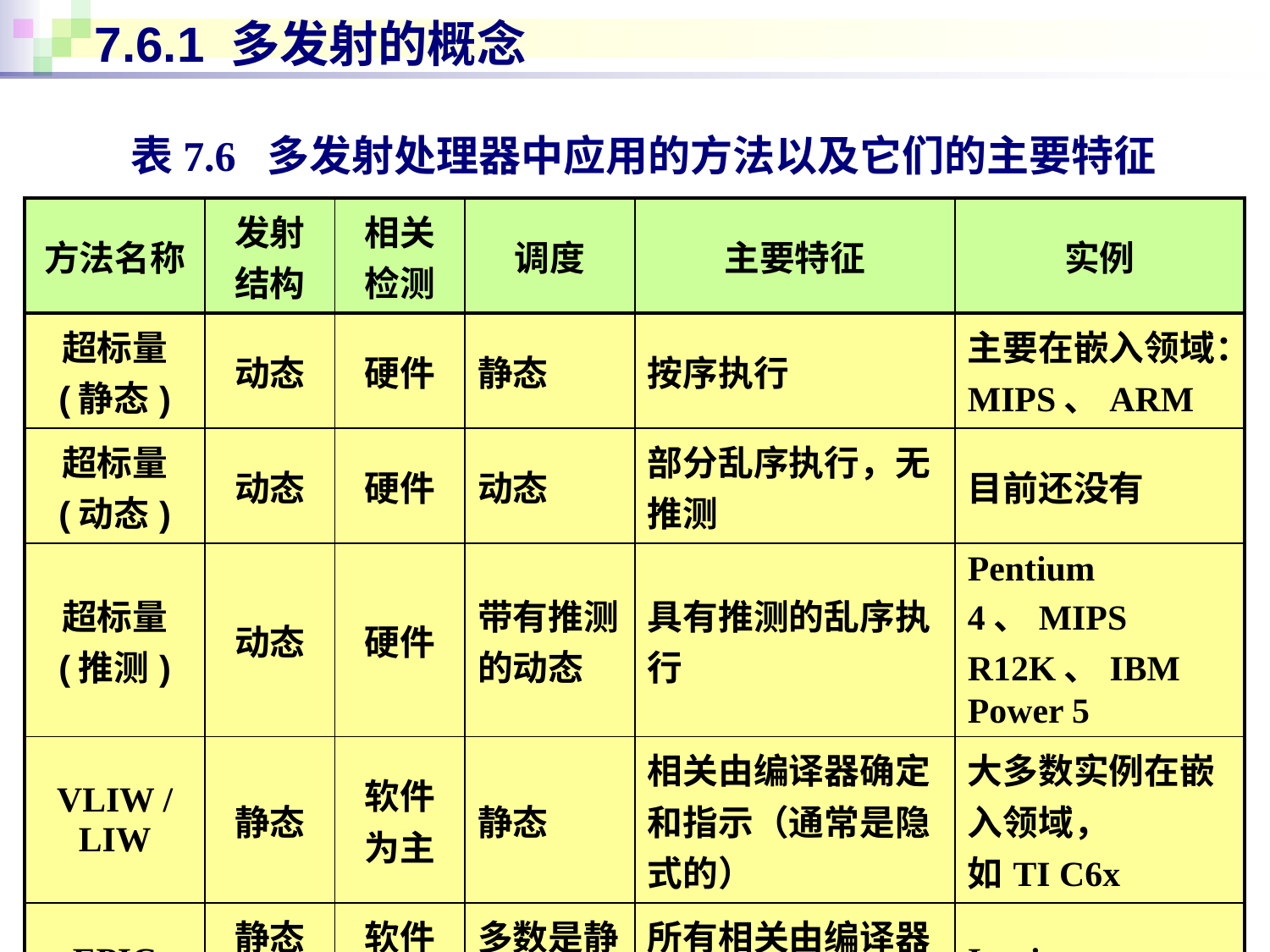

# 7.6.1 多发射的概念
表7.6  多发射处理器中应用的方法以及它们的主要特征
| 方法名称 | 发射 结构 | 相关 检测 | 调度 | 主要特征 | 实例 |
| --- | --- | --- | --- | --- | --- |
| 超标量 (静态) | 动态 | 硬件 | 静态 | 按序执行 | 主要在嵌入领域：MIPS、ARM |
| 超标量 (动态) | 动态 | 硬件 | 动态 | 部分乱序执行，无推测 | 目前还没有 |
| 超标量 (推测) | 动态 | 硬件 | 带有推测的动态 | 具有推测的乱序执行 | Pentium 4、MIPS R12K、IBM Power 5 |
| VLIW / LIW | 静态 | 软件为主 | 静态 | 相关由编译器确定和指示（通常是隐式的） | 大多数实例在嵌入领域， 如TI C6x |
| EPIC | 静态为主 | 软件为主 | 多数是静态 | 所有相关由编译器显式地确定和指示 | Itanium |
75